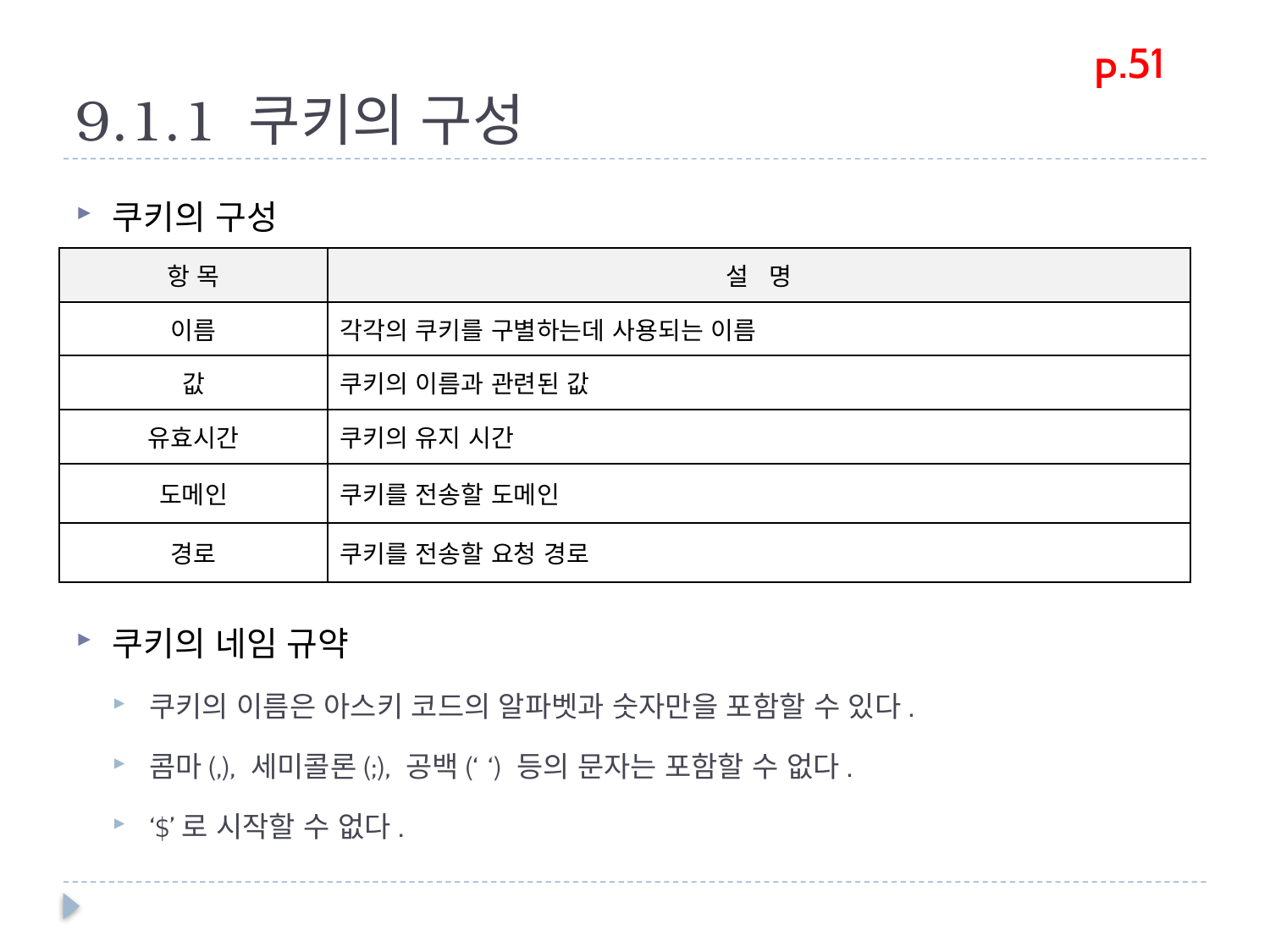

# 9.1.1 쿠키의 구성
p.51
쿠키의 구성

쿠키의 네임 규약
쿠키의 이름은 아스키 코드의 알파벳과 숫자만을 포함할 수 있다.
콤마(,), 세미콜론(;), 공백(‘ ‘) 등의 문자는 포함할 수 없다.
‘$’로 시작할 수 없다.
| 항 목 | 설 명 |
| --- | --- |
| 이름 | 각각의 쿠키를 구별하는데 사용되는 이름 |
| 값 | 쿠키의 이름과 관련된 값 |
| 유효시간 | 쿠키의 유지 시간 |
| 도메인 | 쿠키를 전송할 도메인 |
| 경로 | 쿠키를 전송할 요청 경로 |